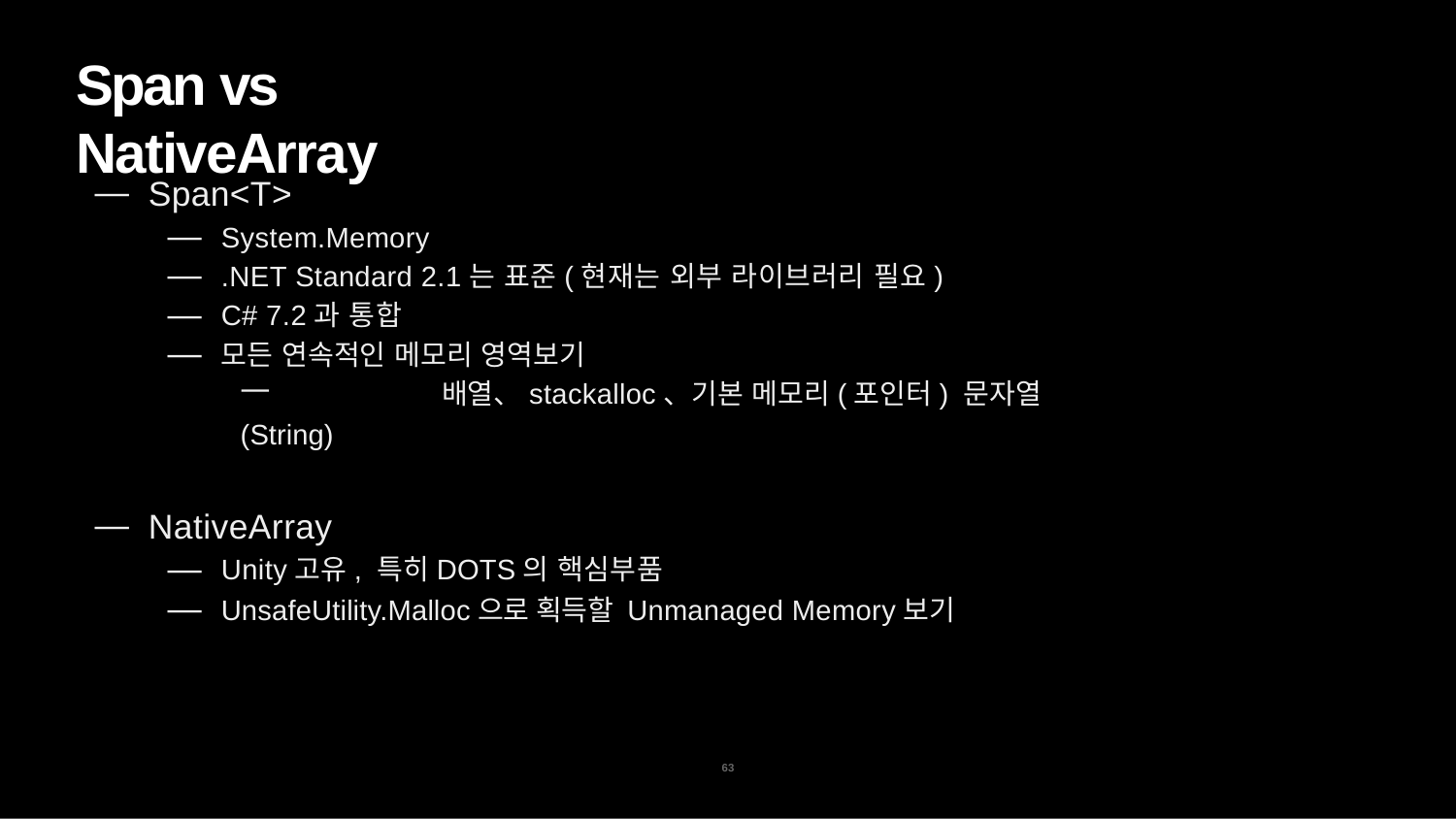

# Span vs NativeArray
Span<T>
System.Memory
.NET Standard 2.1는 표준(현재는 외부 라이브러리 필요)
C# 7.2과 통합
모든 연속적인 메모리 영역보기
—	배열、stackalloc、기본 메모리(포인터) 문자열(String)

NativeArray
Unity고유, 특히DOTS의 핵심부품
UnsafeUtility.Malloc으로 획득할 Unmanaged Memory보기
63